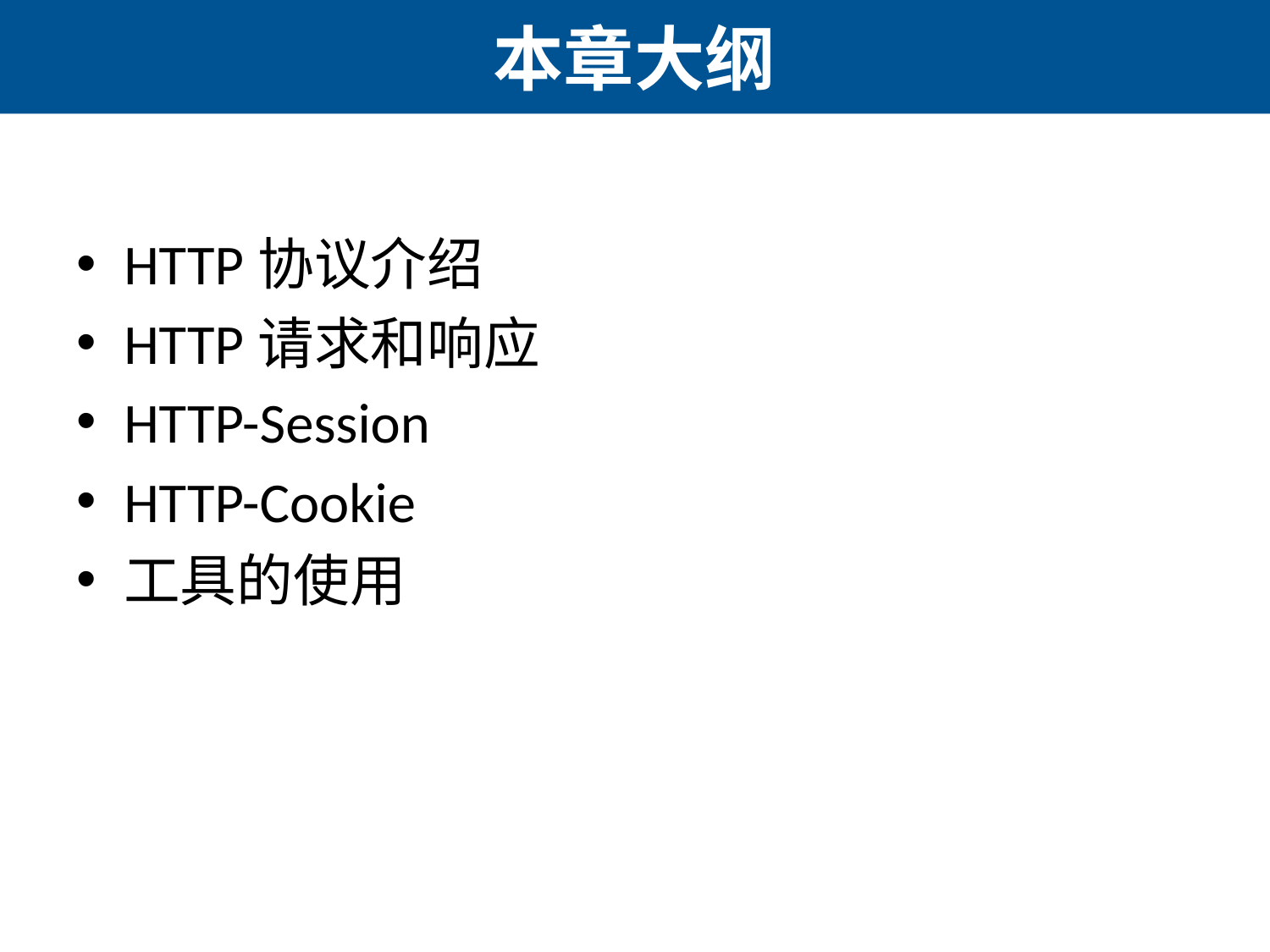

# 本章大纲
HTTP协议介绍
HTTP请求和响应
HTTP-Session
HTTP-Cookie
工具的使用